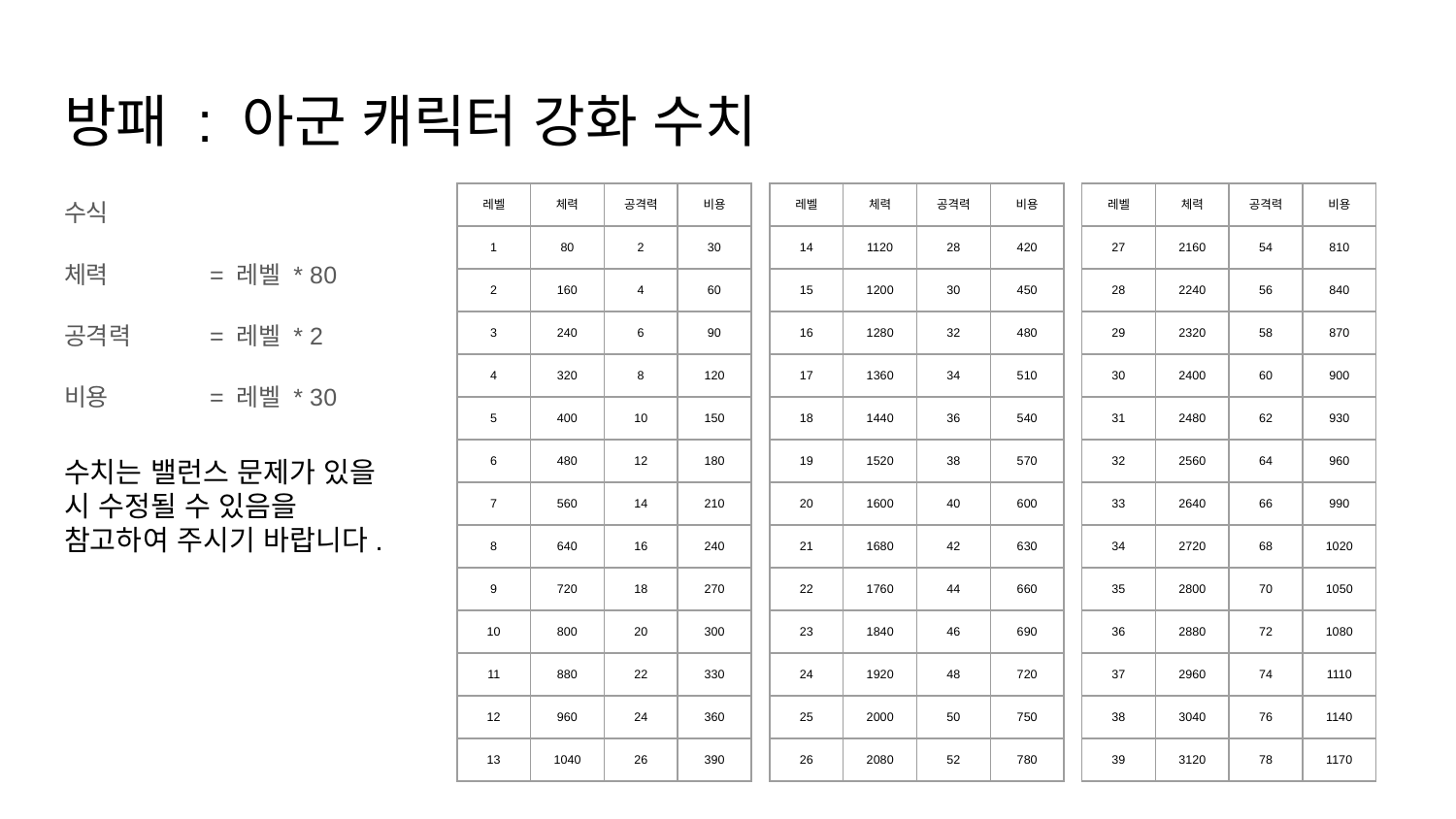

# 방패 : 아군 캐릭터 강화 수치
| 레벨 | 체력 | 공격력 | 비용 |
| --- | --- | --- | --- |
| 1 | 80 | 2 | 30 |
| 2 | 160 | 4 | 60 |
| 3 | 240 | 6 | 90 |
| 4 | 320 | 8 | 120 |
| 5 | 400 | 10 | 150 |
| 6 | 480 | 12 | 180 |
| 7 | 560 | 14 | 210 |
| 8 | 640 | 16 | 240 |
| 9 | 720 | 18 | 270 |
| 10 | 800 | 20 | 300 |
| 11 | 880 | 22 | 330 |
| 12 | 960 | 24 | 360 |
| 13 | 1040 | 26 | 390 |
| 레벨 | 체력 | 공격력 | 비용 |
| --- | --- | --- | --- |
| 14 | 1120 | 28 | 420 |
| 15 | 1200 | 30 | 450 |
| 16 | 1280 | 32 | 480 |
| 17 | 1360 | 34 | 510 |
| 18 | 1440 | 36 | 540 |
| 19 | 1520 | 38 | 570 |
| 20 | 1600 | 40 | 600 |
| 21 | 1680 | 42 | 630 |
| 22 | 1760 | 44 | 660 |
| 23 | 1840 | 46 | 690 |
| 24 | 1920 | 48 | 720 |
| 25 | 2000 | 50 | 750 |
| 26 | 2080 | 52 | 780 |
| 레벨 | 체력 | 공격력 | 비용 |
| --- | --- | --- | --- |
| 27 | 2160 | 54 | 810 |
| 28 | 2240 | 56 | 840 |
| 29 | 2320 | 58 | 870 |
| 30 | 2400 | 60 | 900 |
| 31 | 2480 | 62 | 930 |
| 32 | 2560 | 64 | 960 |
| 33 | 2640 | 66 | 990 |
| 34 | 2720 | 68 | 1020 |
| 35 | 2800 | 70 | 1050 |
| 36 | 2880 | 72 | 1080 |
| 37 | 2960 | 74 | 1110 |
| 38 | 3040 | 76 | 1140 |
| 39 | 3120 | 78 | 1170 |
수식
체력	= 레벨 * 80
공격력	= 레벨 * 2
비용	= 레벨 * 30
수치는 밸런스 문제가 있을 시 수정될 수 있음을 참고하여 주시기 바랍니다.